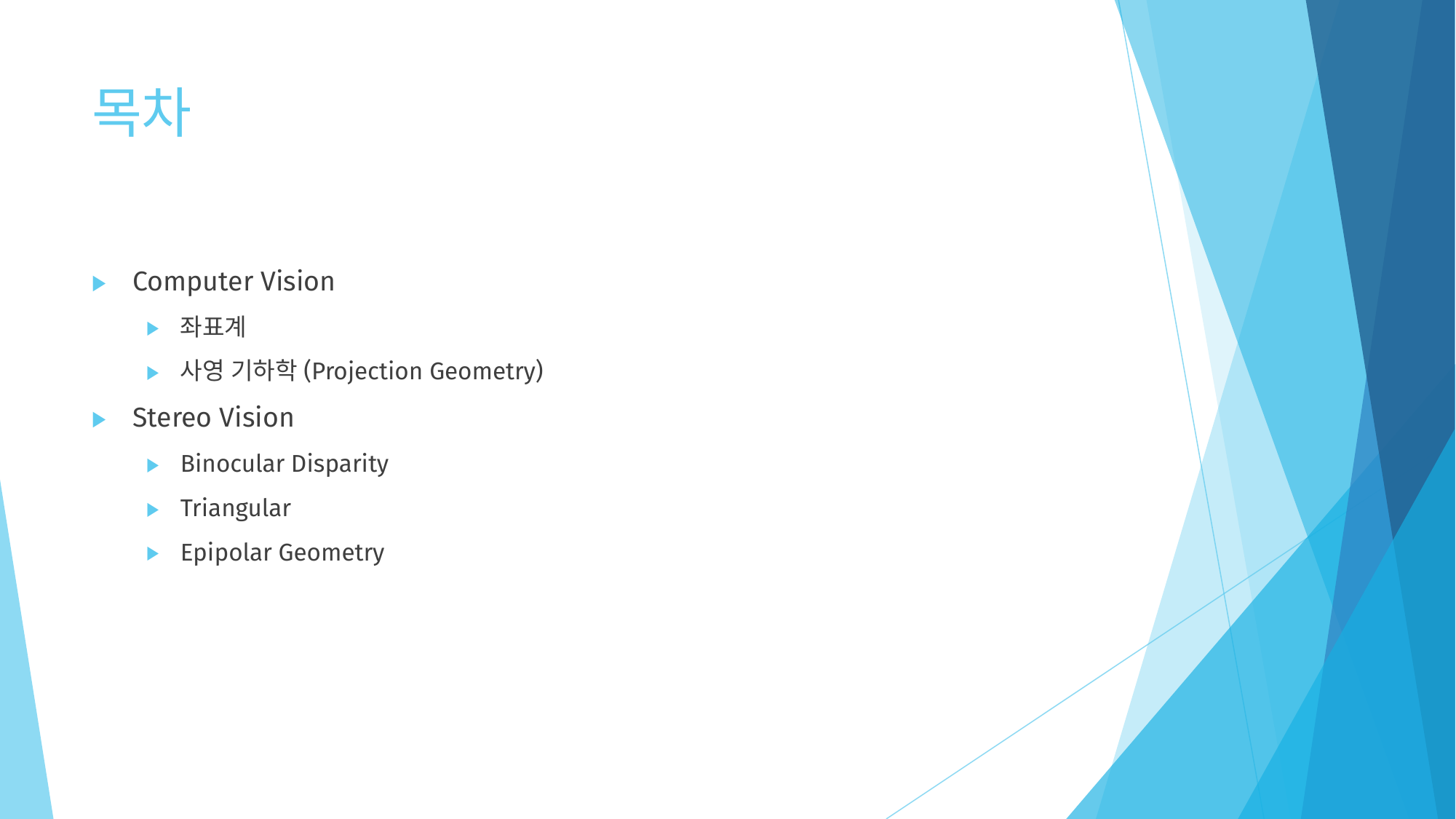

# 목차
Computer Vision
좌표계
사영 기하학(Projection Geometry)
Stereo Vision
Binocular Disparity
Triangular
Epipolar Geometry